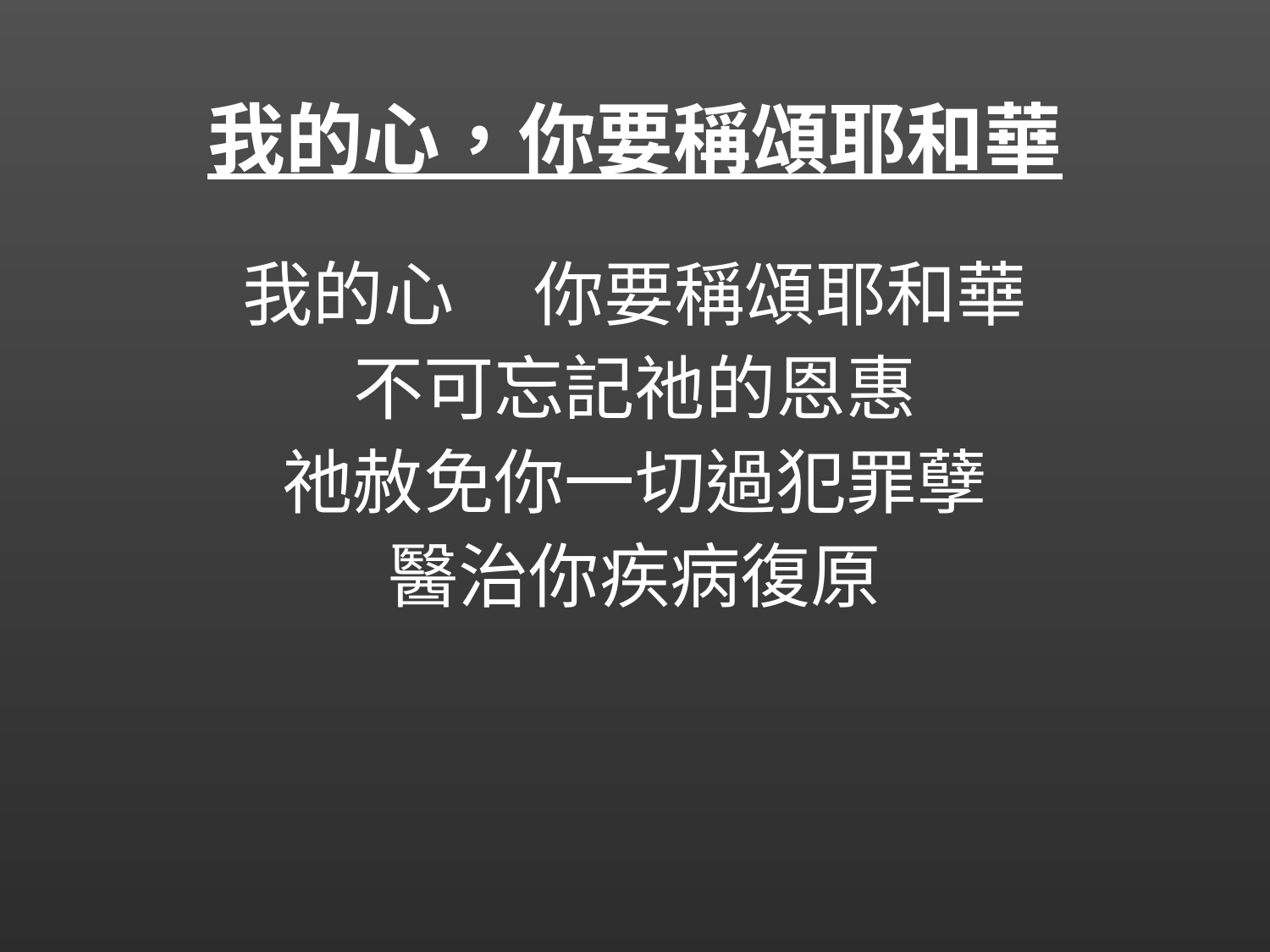

# 我的心，你要稱頌耶和華
我的心     你要稱頌耶和華
不可忘記祂的恩惠
祂赦免你一切過犯罪孽
醫治你疾病復原